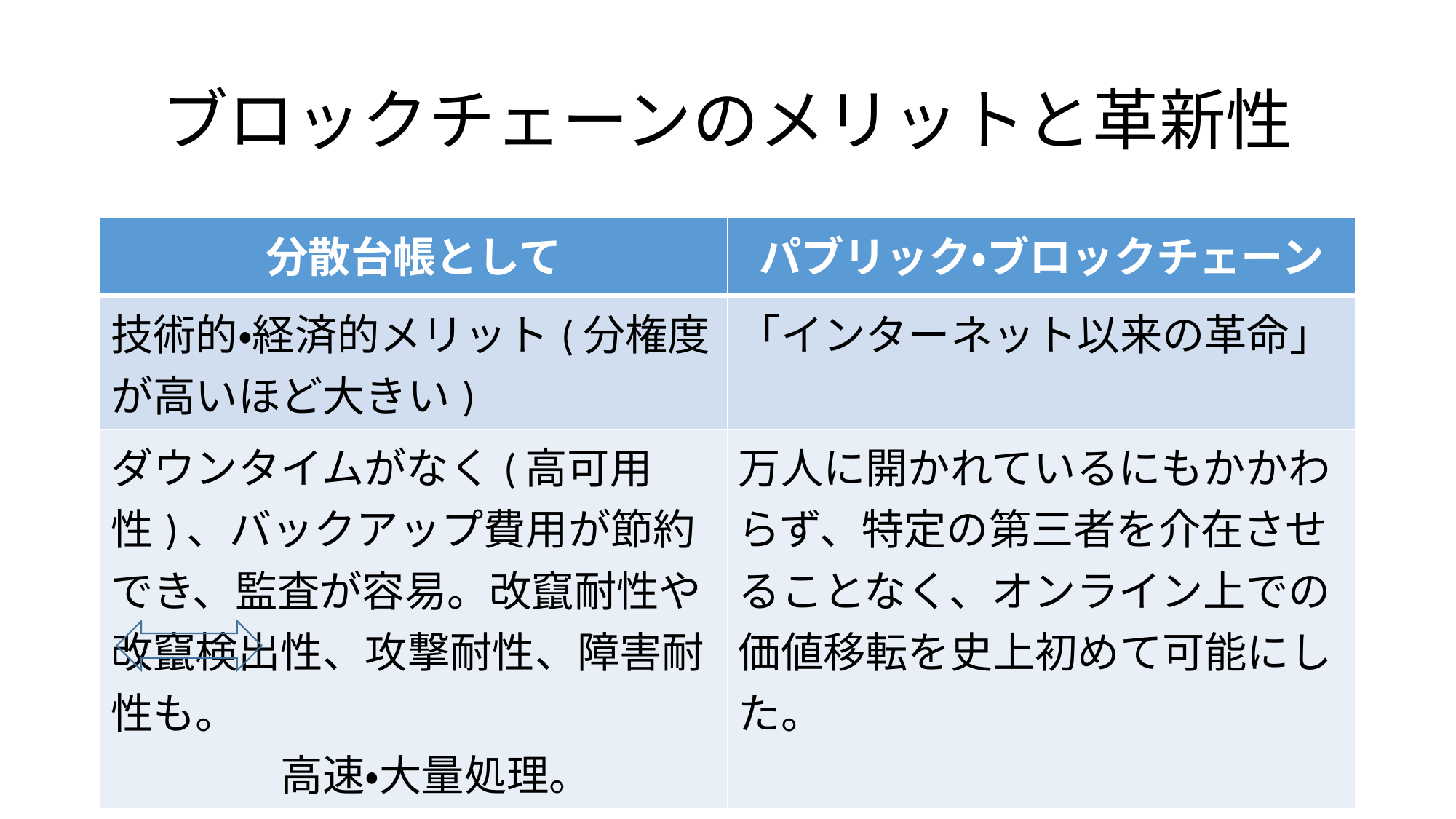

# ブロックチェーンのメリットと革新性
| 分散台帳として | パブリック・ブロックチェーン |
| --- | --- |
| 技術的・経済的メリット(分権度が高いほど大きい) | 「インターネット以来の革命」 |
| ダウンタイムがなく(高可用性)、バックアップ費用が節約でき、監査が容易。改竄耐性や改竄検出性、攻撃耐性、障害耐性も。 　　　　高速・大量処理。 | 万人に開かれているにもかかわらず、特定の第三者を介在させることなく、オンライン上での価値移転を史上初めて可能にした。 |